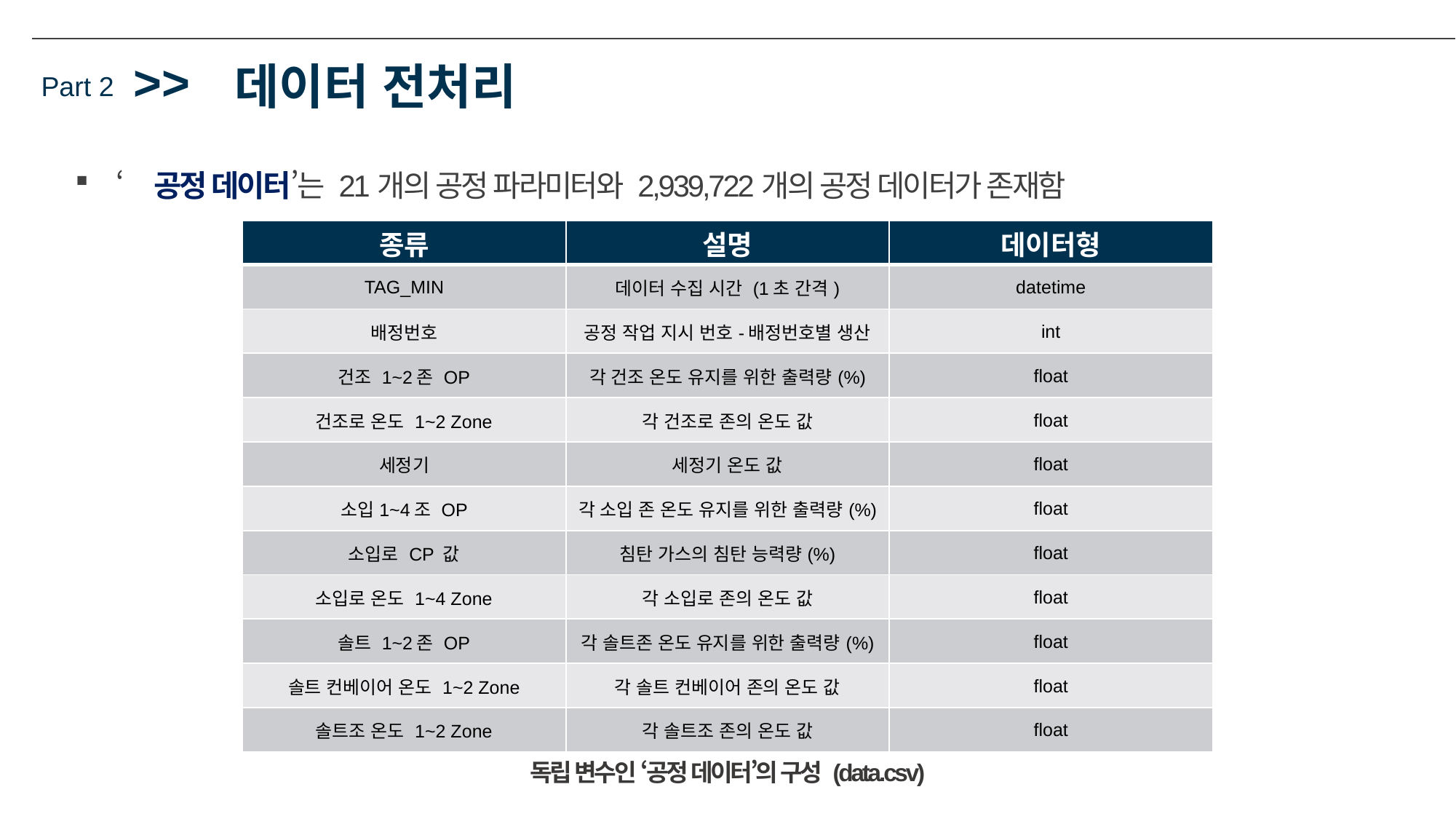

>>
데이터 전처리
Part 2
‘공정 데이터’는 21개의 공정 파라미터와 2,939,722개의 공정 데이터가 존재함
| 종류 | 설명 | 데이터형 |
| --- | --- | --- |
| TAG\_MIN | 데이터 수집 시간 (1초 간격) | datetime |
| 배정번호 | 공정 작업 지시 번호-배정번호별 생산 | int |
| 건조 1~2존 OP | 각 건조 온도 유지를 위한 출력량(%) | float |
| 건조로 온도 1~2 Zone | 각 건조로 존의 온도 값 | float |
| 세정기 | 세정기 온도 값 | float |
| 소입1~4조 OP | 각 소입 존 온도 유지를 위한 출력량(%) | float |
| 소입로 CP 값 | 침탄 가스의 침탄 능력량(%) | float |
| 소입로 온도 1~4 Zone | 각 소입로 존의 온도 값 | float |
| 솔트 1~2존 OP | 각 솔트존 온도 유지를 위한 출력량(%) | float |
| 솔트 컨베이어 온도 1~2 Zone | 각 솔트 컨베이어 존의 온도 값 | float |
| 솔트조 온도 1~2 Zone | 각 솔트조 존의 온도 값 | float |
독립 변수인 ‘공정 데이터’의 구성 (data.csv)